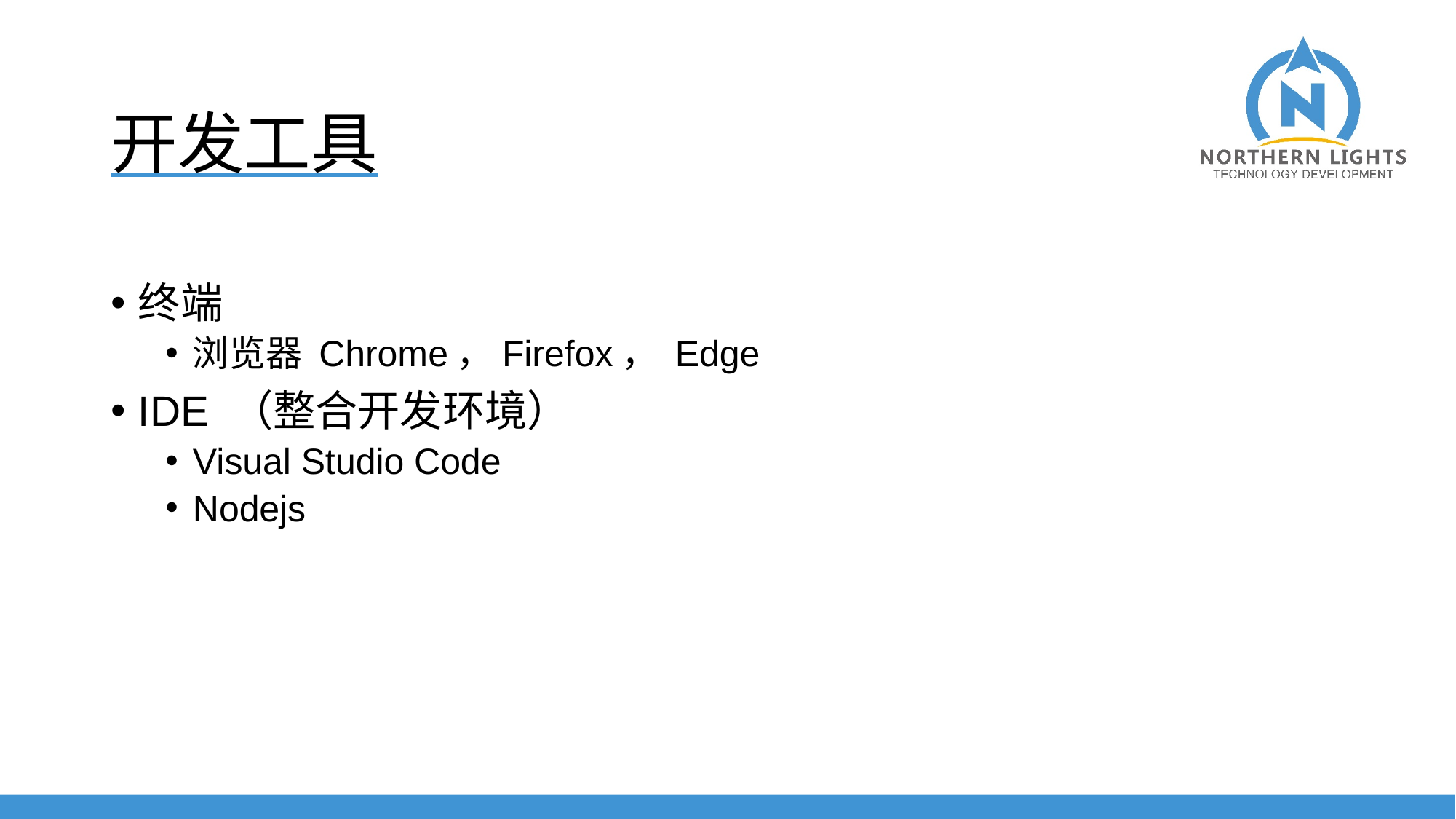

# 开发工具
终端
浏览器 Chrome，Firefox， Edge
IDE （整合开发环境）
Visual Studio Code
Nodejs